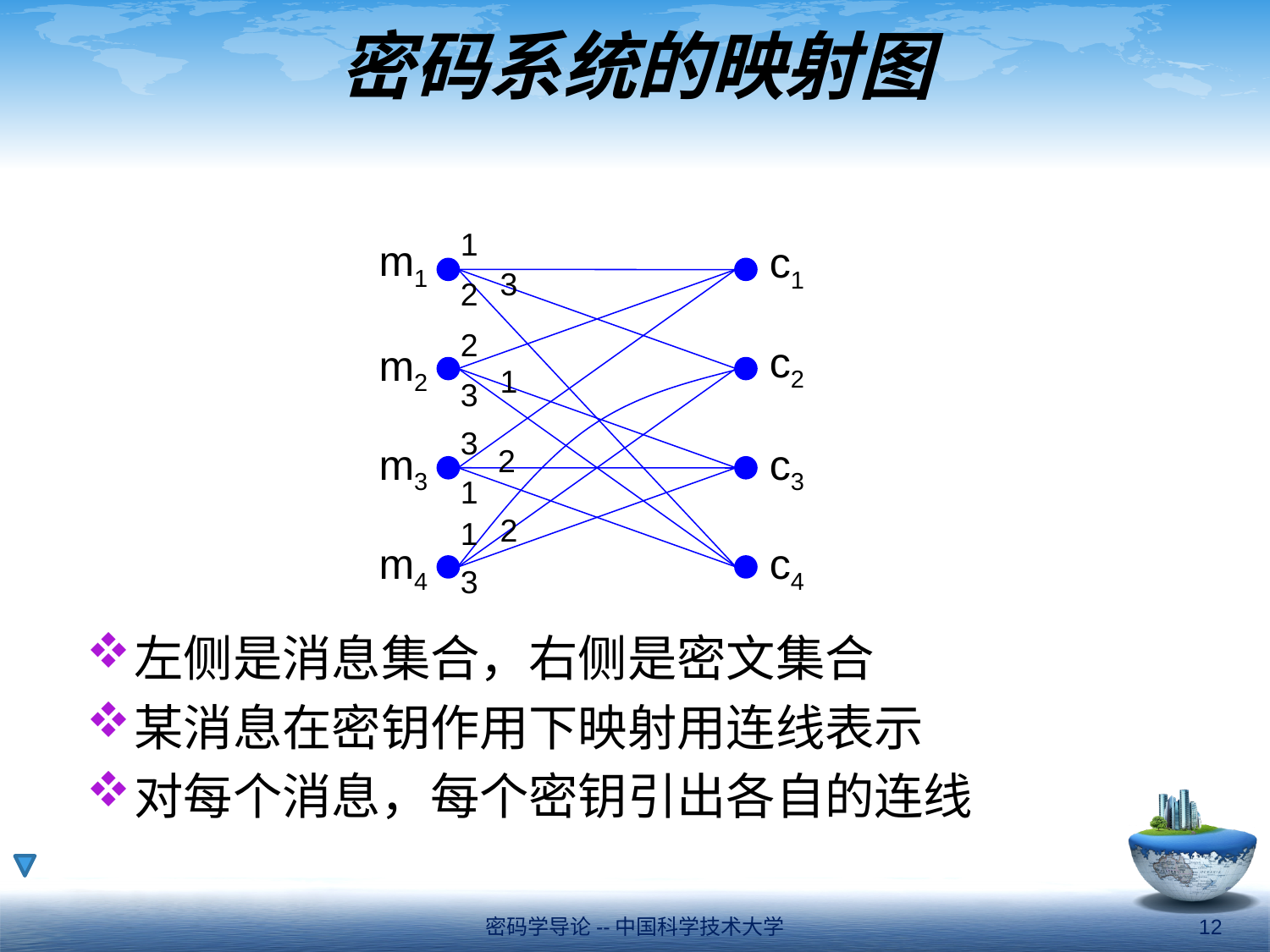

# 密码系统的映射图

左侧是消息集合，右侧是密文集合
某消息在密钥作用下映射用连线表示
对每个消息，每个密钥引出各自的连线
1
m1
c1
3

2

2
c2
m2
1
3
3
m3
c3
2
1
2
1
m4
c4
3

密码学导论--中国科学技术大学
12